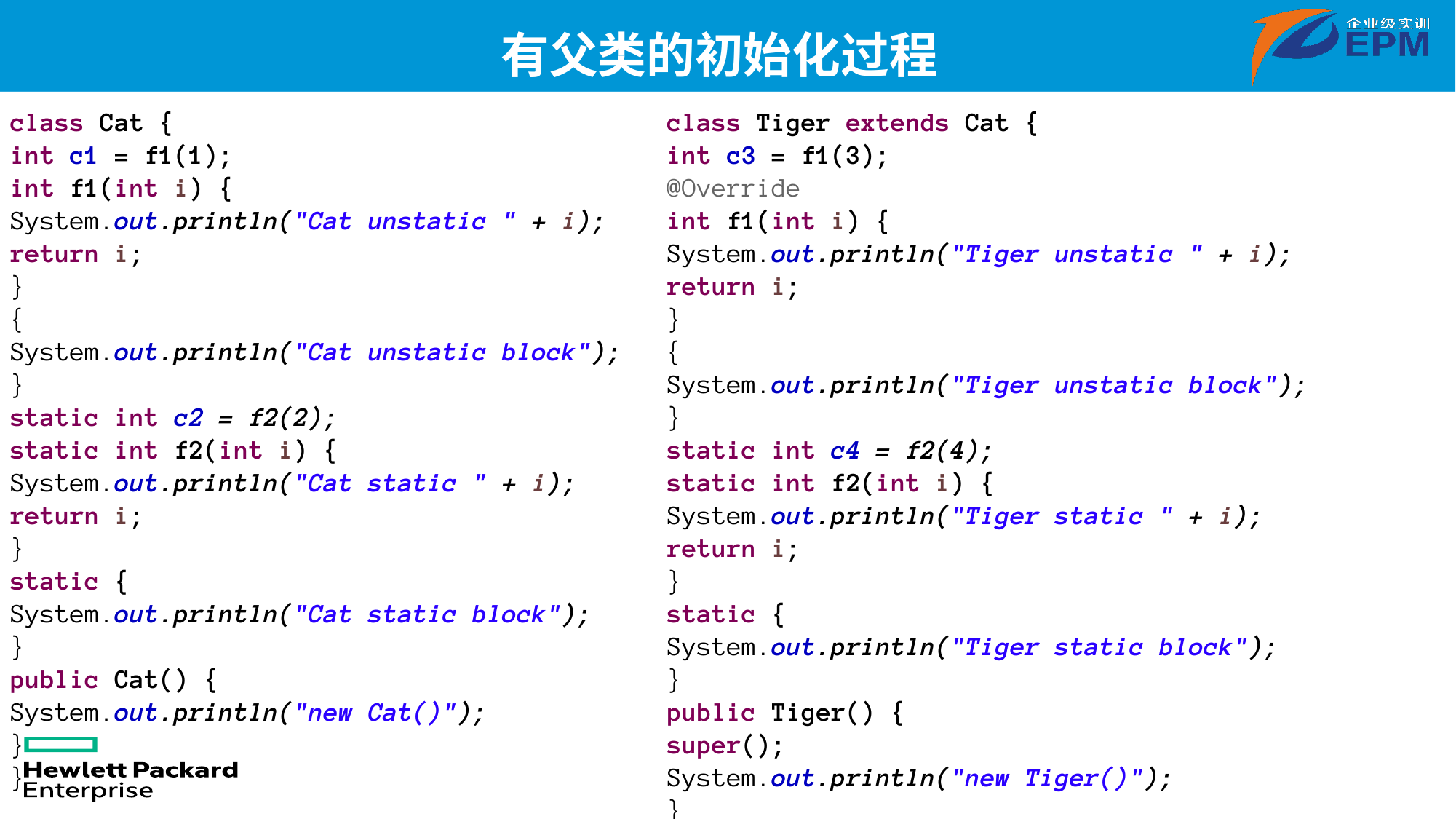

有父类的初始化过程
class Cat {
int c1 = f1(1);
int f1(int i) {
System.out.println("Cat unstatic " + i);
return i;
}
{
System.out.println("Cat unstatic block");
}
static int c2 = f2(2);
static int f2(int i) {
System.out.println("Cat static " + i);
return i;
}
static {
System.out.println("Cat static block");
}
public Cat() {
System.out.println("new Cat()");
}
}
class Tiger extends Cat {
int c3 = f1(3);
@Override
int f1(int i) {
System.out.println("Tiger unstatic " + i);
return i;
}
{
System.out.println("Tiger unstatic block");
}
static int c4 = f2(4);
static int f2(int i) {
System.out.println("Tiger static " + i);
return i;
}
static {
System.out.println("Tiger static block");
}
public Tiger() {
super();
System.out.println("new Tiger()");
}
}